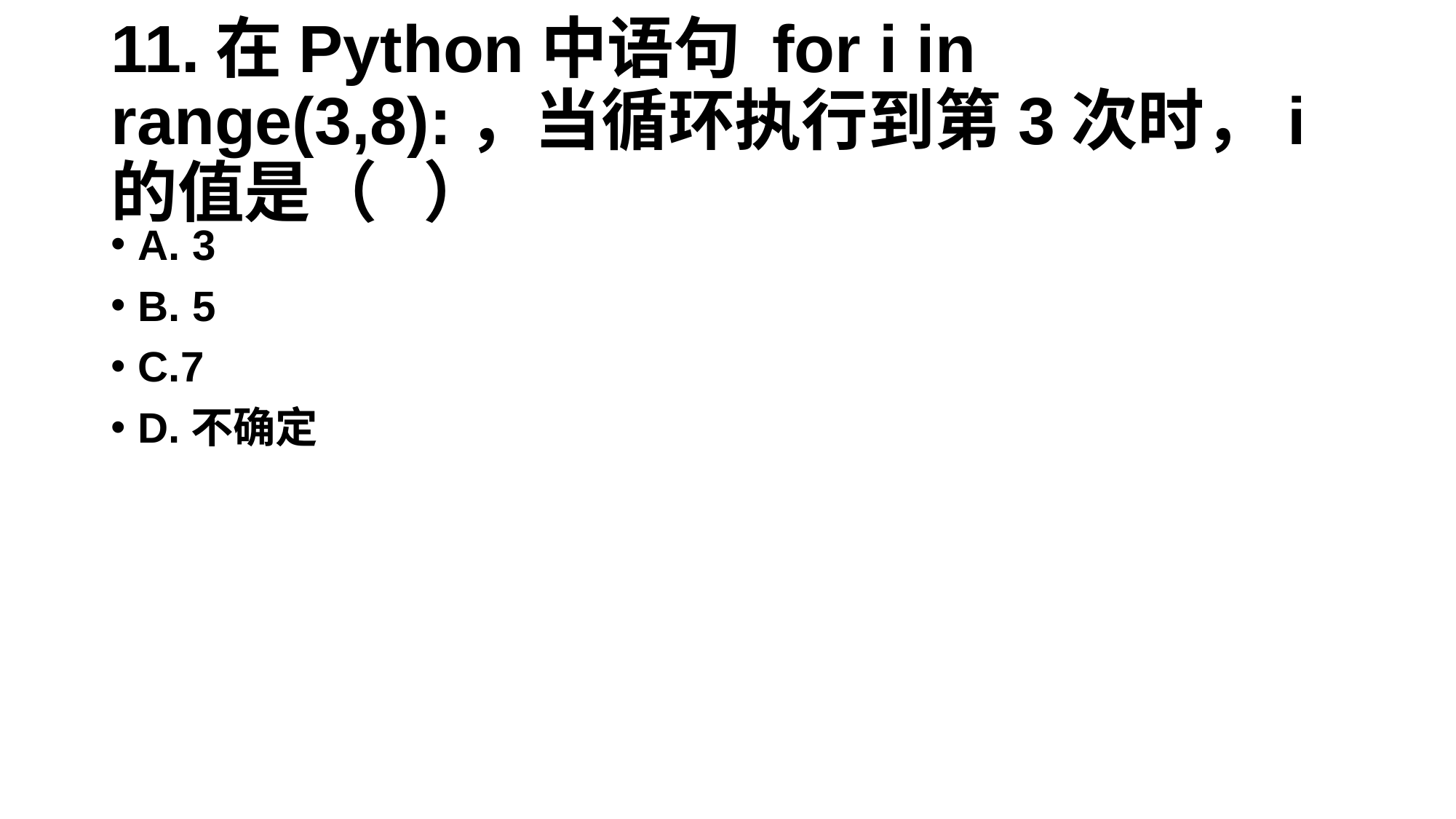

# 11.在Python中语句 for i in range(3,8):，当循环执行到第3次时，i的值是（   ）
A. 3
B. 5
C.7
D.不确定